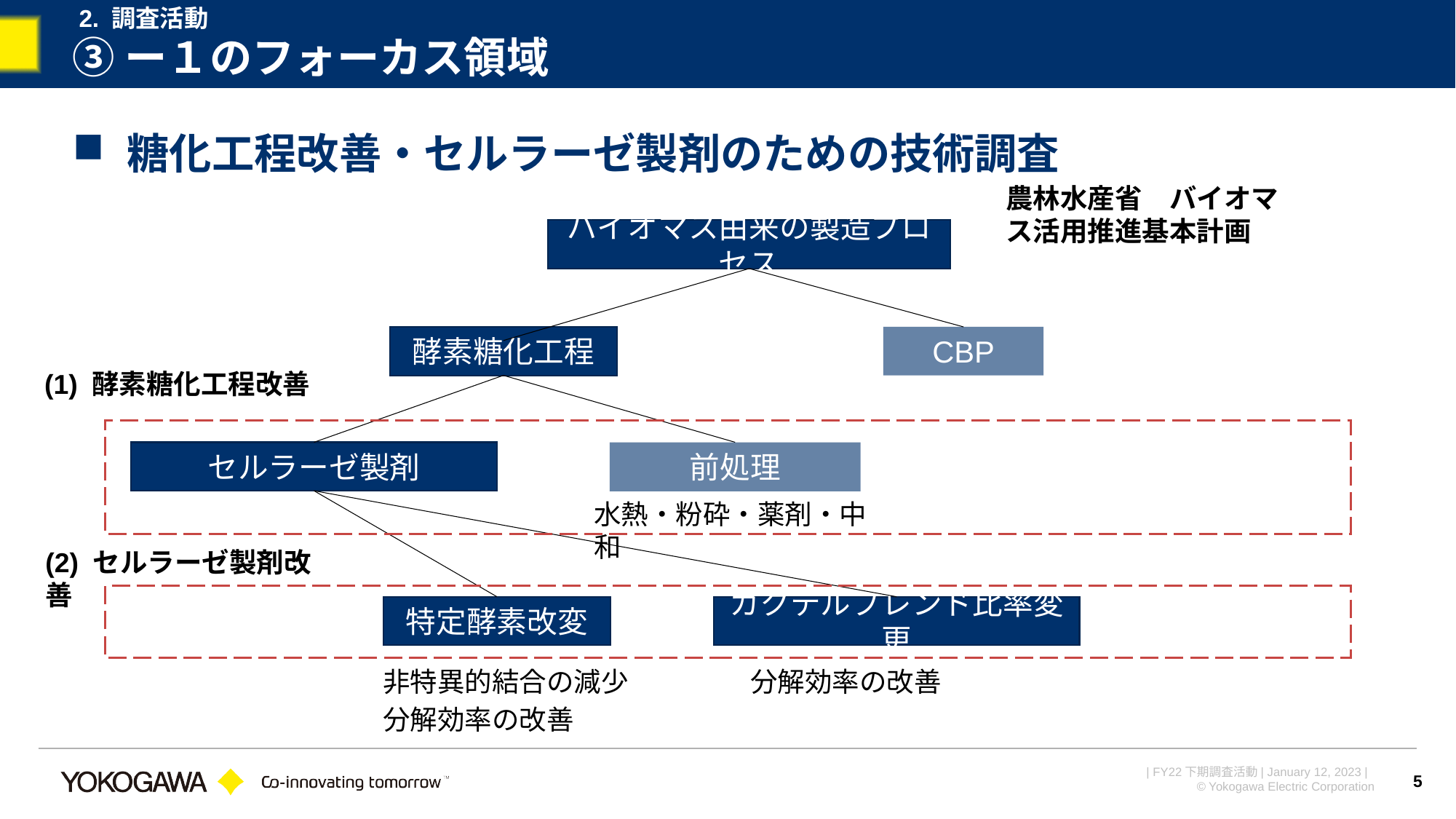

2. 調査活動
③ー１のフォーカス領域
糖化工程改善・セルラーゼ製剤のための技術調査
農林水産省　バイオマス活用推進基本計画
バイオマス由来の製造プロセス
酵素糖化工程
CBP
(1) 酵素糖化工程改善

セルラーゼ製剤
前処理
水熱・粉砕・薬剤・中和
(2) セルラーゼ製剤改善

特定酵素改変
カクテルブレンド比率変更
非特異的結合の減少
分解効率の改善
分解効率の改善
5